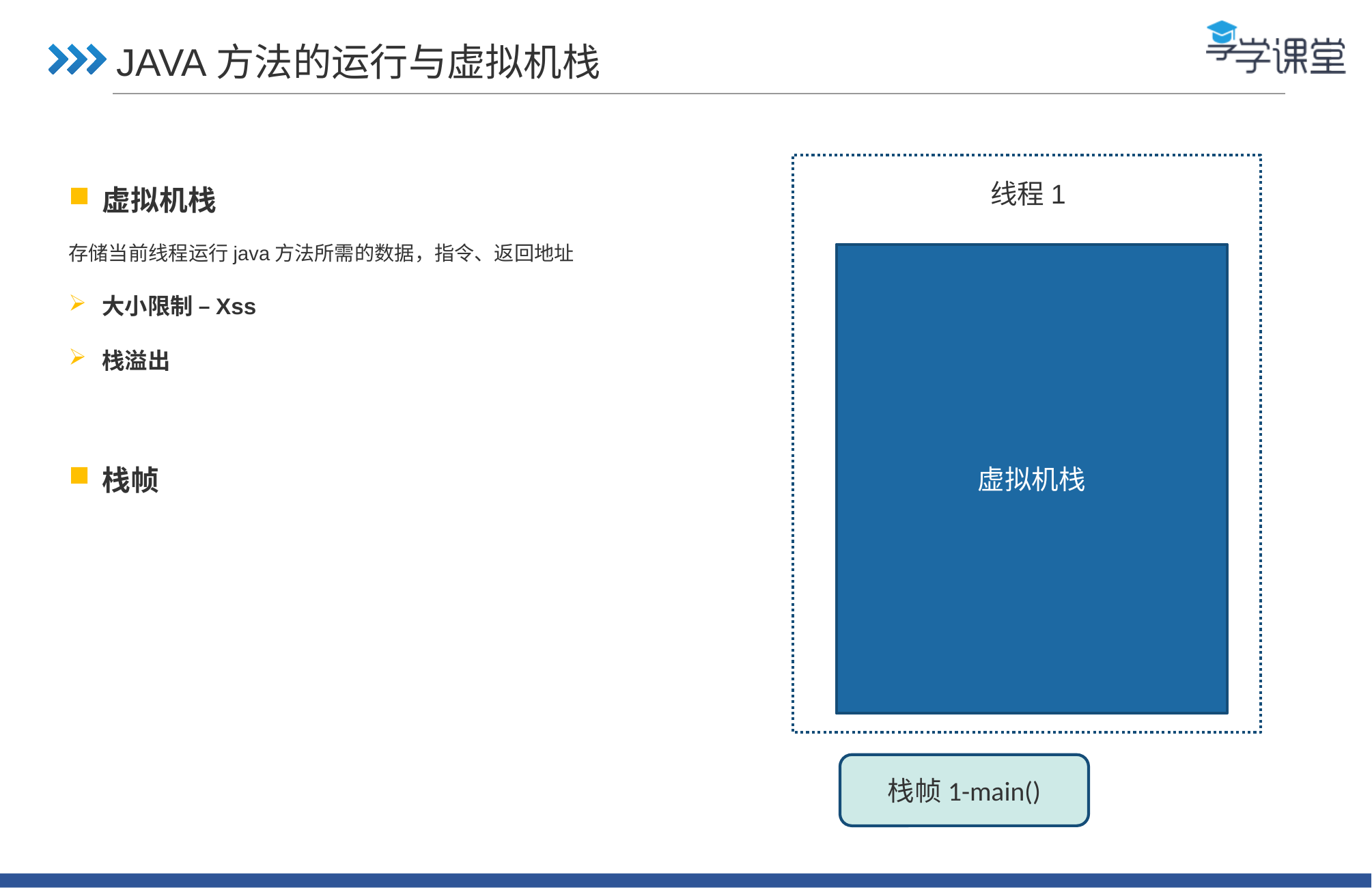

JAVA方法的运行与虚拟机栈
虚拟机栈
存储当前线程运行java方法所需的数据，指令、返回地址
大小限制 –Xss
栈溢出

栈帧

线程1
虚拟机栈
栈帧1-main()